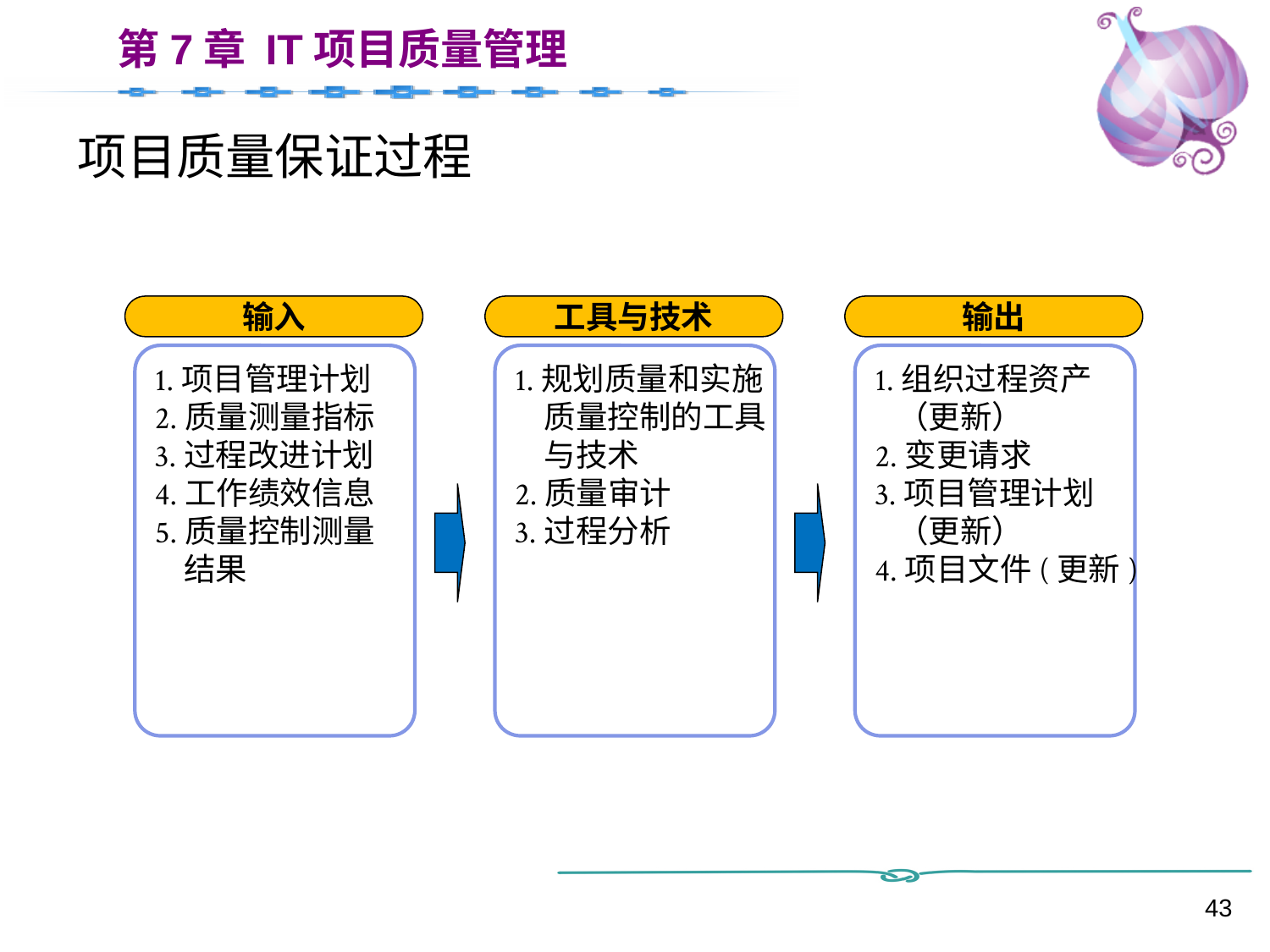

# 项目质量保证过程
输入
工具与技术
输出
1.项目管理计划
2.质量测量指标
3.过程改进计划
4.工作绩效信息
5.质量控制测量
   结果
1.规划质量和实施
   质量控制的工具
   与技术
2.质量审计
3.过程分析
1.组织过程资产
  （更新）
2.变更请求
3.项目管理计划
  （更新）
4.项目文件(更新)

43